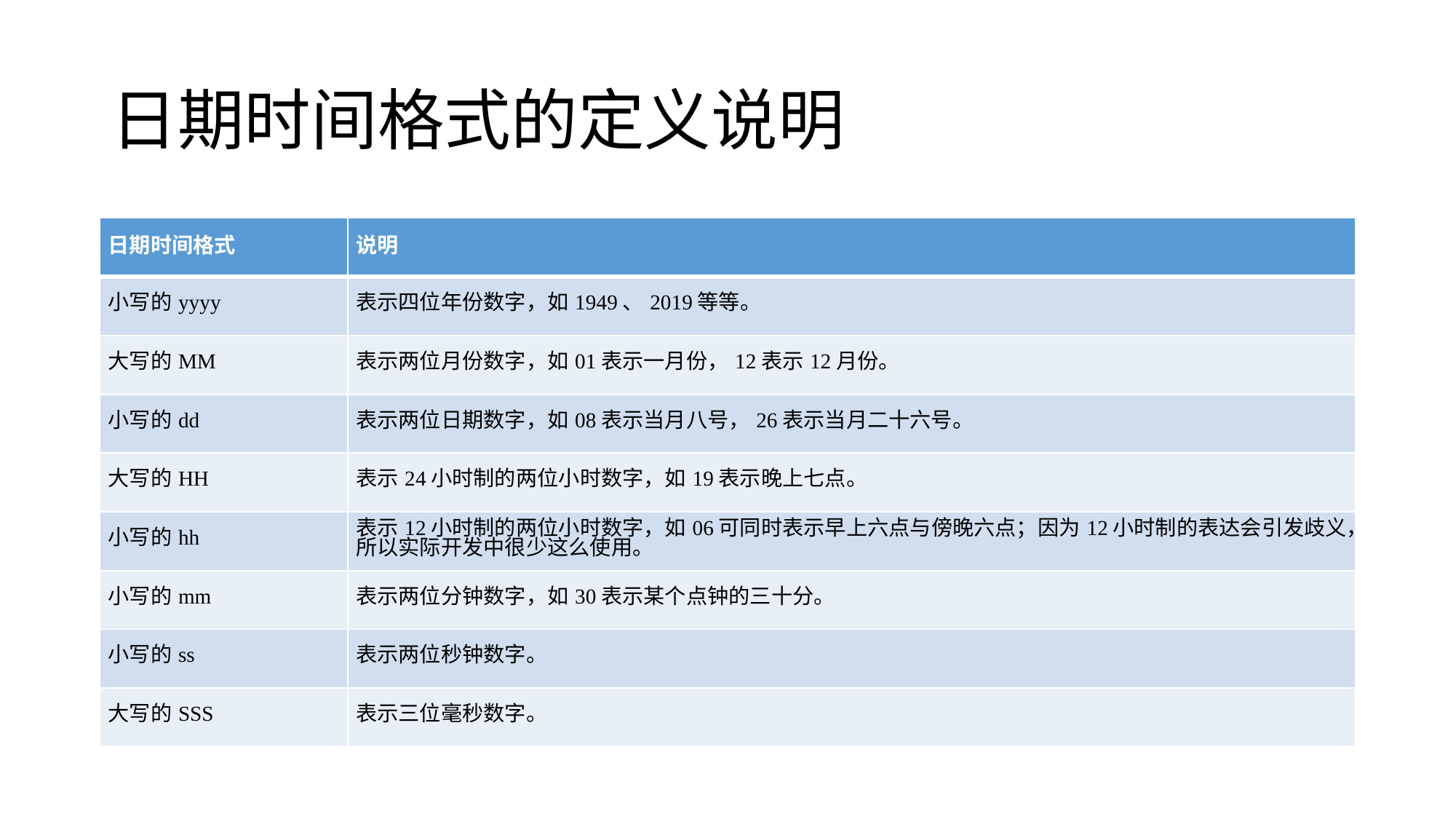

# 日期时间格式的定义说明
| 日期时间格式 | 说明 |
| --- | --- |
| 小写的yyyy | 表示四位年份数字，如1949、2019等等。 |
| 大写的MM | 表示两位月份数字，如01表示一月份，12表示12月份。 |
| 小写的dd | 表示两位日期数字，如08表示当月八号，26表示当月二十六号。 |
| 大写的HH | 表示24小时制的两位小时数字，如19表示晚上七点。 |
| 小写的hh | 表示12小时制的两位小时数字，如06可同时表示早上六点与傍晚六点；因为12小时制的表达会引发歧义，所以实际开发中很少这么使用。 |
| 小写的mm | 表示两位分钟数字，如30表示某个点钟的三十分。 |
| 小写的ss | 表示两位秒钟数字。 |
| 大写的SSS | 表示三位毫秒数字。 |